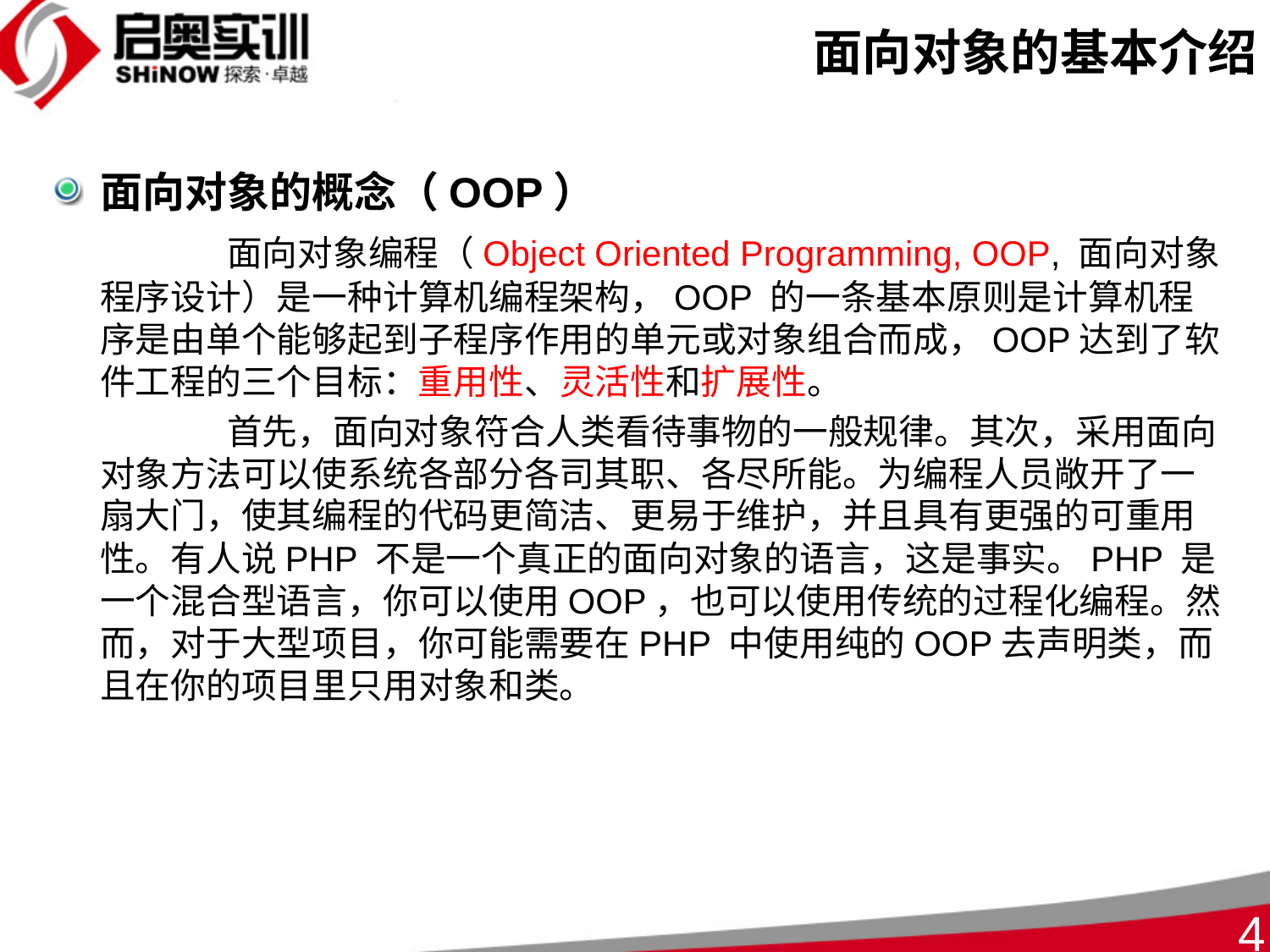

# 面向对象的基本介绍
面向对象的概念（OOP）
		面向对象编程（Object Oriented Programming, OOP, 面向对象程序设计）是一种计算机编程架构，OOP 的一条基本原则是计算机程序是由单个能够起到子程序作用的单元或对象组合而成，OOP达到了软件工程的三个目标：重用性、灵活性和扩展性。
		首先，面向对象符合人类看待事物的一般规律。其次，采用面向对象方法可以使系统各部分各司其职、各尽所能。为编程人员敞开了一扇大门，使其编程的代码更简洁、更易于维护，并且具有更强的可重用性。有人说PHP 不是一个真正的面向对象的语言，这是事实。PHP 是一个混合型语言，你可以使用OOP，也可以使用传统的过程化编程。然而，对于大型项目，你可能需要在PHP 中使用纯的OOP去声明类，而且在你的项目里只用对象和类。
4